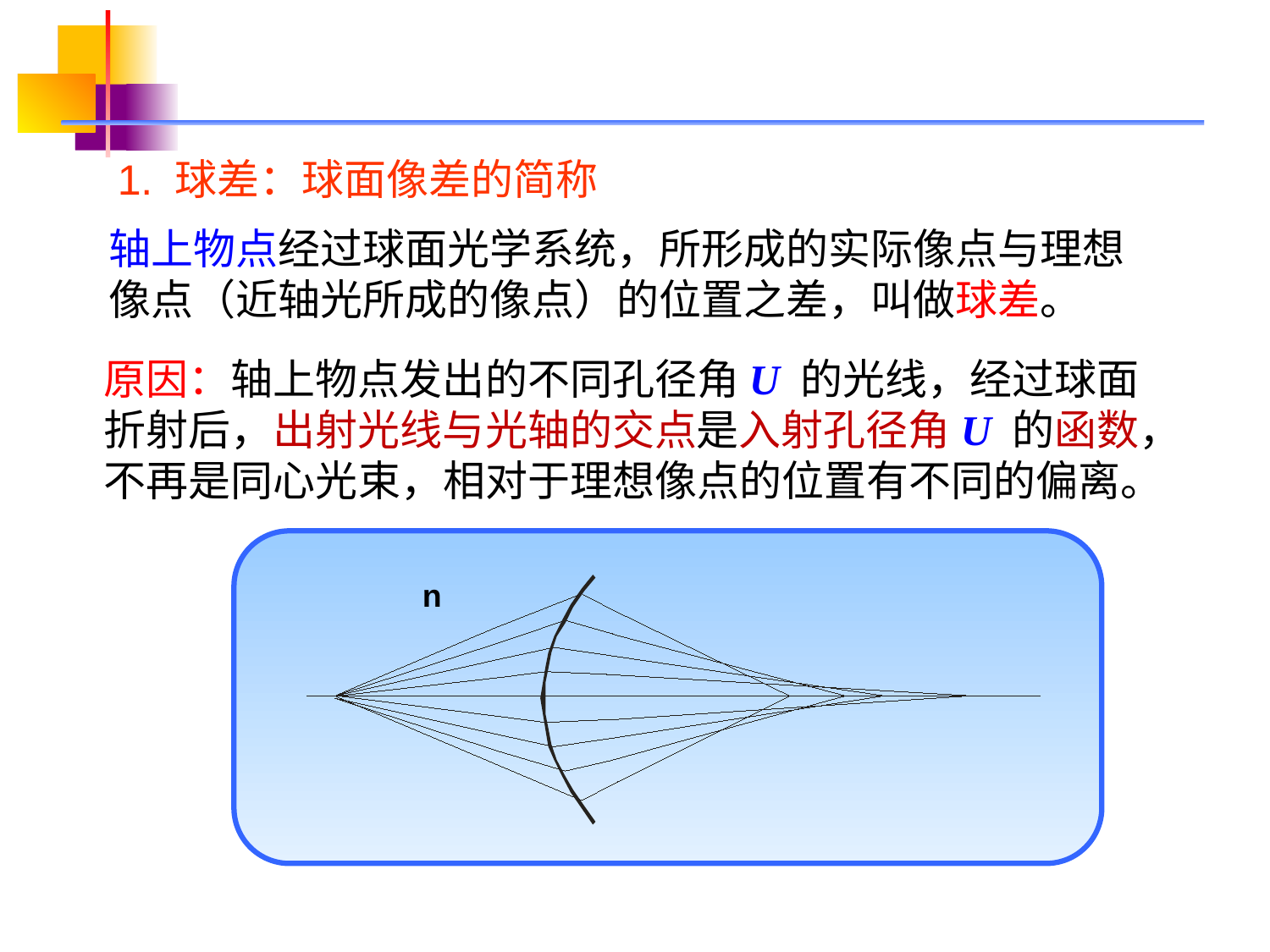

1. 球差：球面像差的简称
轴上物点经过球面光学系统，所形成的实际像点与理想像点（近轴光所成的像点）的位置之差，叫做球差。
原因：轴上物点发出的不同孔径角U 的光线，经过球面折射后，出射光线与光轴的交点是入射孔径角U 的函数，不再是同心光束，相对于理想像点的位置有不同的偏离。

n